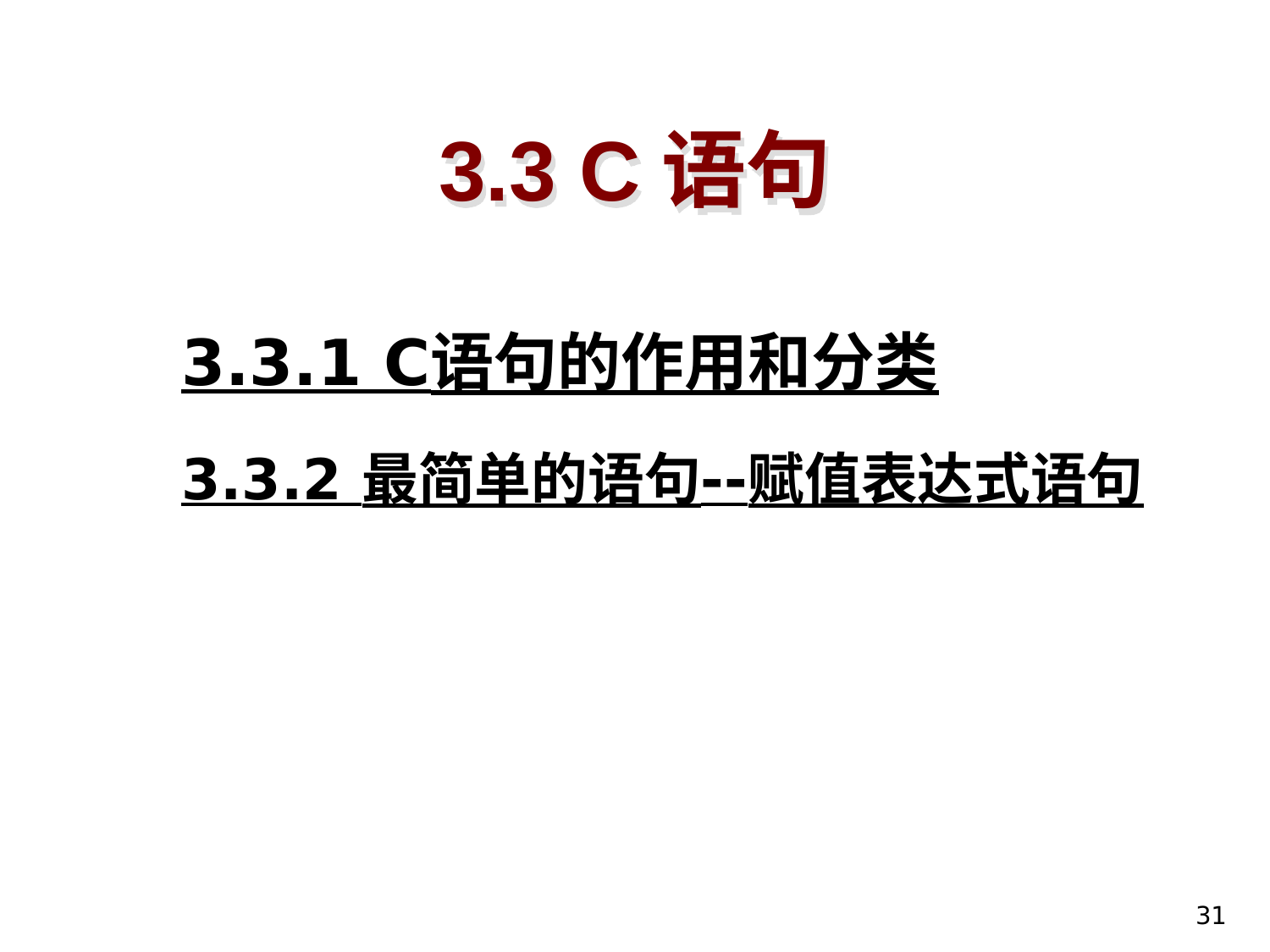

# 3.3 C语句
3.3.1 C语句的作用和分类
3.3.2 最简单的语句--赋值表达式语句
31